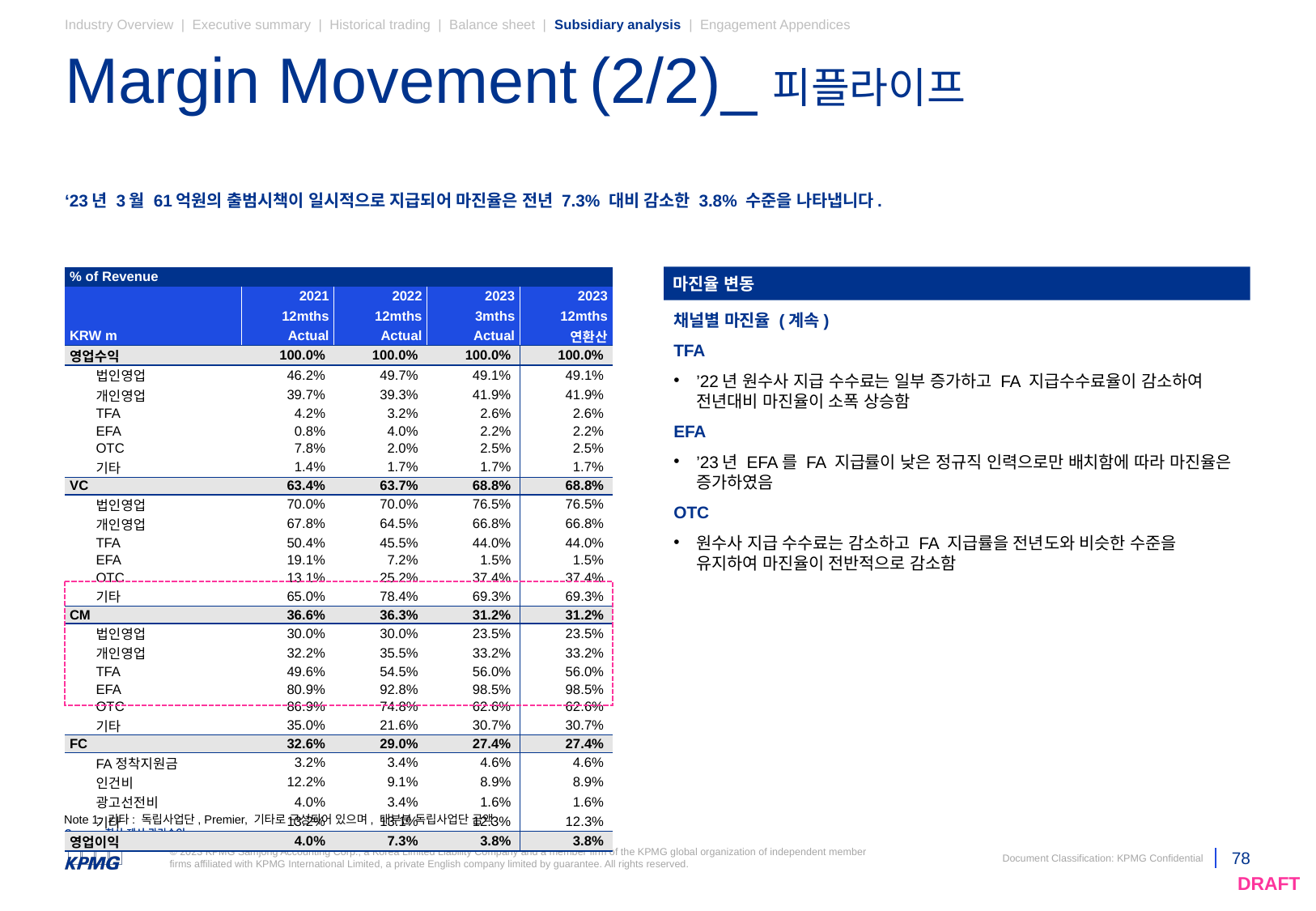

Industry Overview  |  Executive summary  |  Historical trading  |  Balance sheet  |  Subsidiary analysis  |  Engagement Appendices
# Margin Movement (2/2)_피플라이프
‘23년 3월 61억원의 출범시책이 일시적으로 지급되어 마진율은 전년 7.3% 대비 감소한 3.8% 수준을 나타냅니다.
마진율 변동
| % of Revenue |  |  |  |  |  |
| --- | --- | --- | --- | --- | --- |
|  |  | 2021 | 2022 | 2023 | 2023 |
|  |  | 12mths | 12mths | 3mths | 12mths |
| KRW m |  | Actual | Actual | Actual | 연환산 |
| 영업수익 |  | 100.0% | 100.0% | 100.0% | 100.0% |
|  | 법인영업 | 46.2% | 49.7% | 49.1% | 49.1% |
|  | 개인영업 | 39.7% | 39.3% | 41.9% | 41.9% |
|  | TFA | 4.2% | 3.2% | 2.6% | 2.6% |
|  | EFA | 0.8% | 4.0% | 2.2% | 2.2% |
|  | OTC | 7.8% | 2.0% | 2.5% | 2.5% |
|  | 기타 | 1.4% | 1.7% | 1.7% | 1.7% |
| VC |  | 63.4% | 63.7% | 68.8% | 68.8% |
|  | 법인영업 | 70.0% | 70.0% | 76.5% | 76.5% |
|  | 개인영업 | 67.8% | 64.5% | 66.8% | 66.8% |
|  | TFA | 50.4% | 45.5% | 44.0% | 44.0% |
|  | EFA | 19.1% | 7.2% | 1.5% | 1.5% |
|  | OTC | 13.1% | 25.2% | 37.4% | 37.4% |
|  | 기타 | 65.0% | 78.4% | 69.3% | 69.3% |
| CM |  | 36.6% | 36.3% | 31.2% | 31.2% |
|  | 법인영업 | 30.0% | 30.0% | 23.5% | 23.5% |
|  | 개인영업 | 32.2% | 35.5% | 33.2% | 33.2% |
|  | TFA | 49.6% | 54.5% | 56.0% | 56.0% |
|  | EFA | 80.9% | 92.8% | 98.5% | 98.5% |
|  | OTC | 86.9% | 74.8% | 62.6% | 62.6% |
|  | 기타 | 35.0% | 21.6% | 30.7% | 30.7% |
| FC |  | 32.6% | 29.0% | 27.4% | 27.4% |
|  | FA정착지원금 | 3.2% | 3.4% | 4.6% | 4.6% |
|  | 인건비 | 12.2% | 9.1% | 8.9% | 8.9% |
|  | 광고선전비 | 4.0% | 3.4% | 1.6% | 1.6% |
|  | 기타 | 13.2% | 13.1% | 12.3% | 12.3% |
| 영업이익 |  | 4.0% | 7.3% | 3.8% | 3.8% |
채널별 마진율 (계속)
TFA
’22년 원수사 지급 수수료는 일부 증가하고 FA 지급수수료율이 감소하여 전년대비 마진율이 소폭 상승함
EFA
’23년 EFA를 FA 지급률이 낮은 정규직 인력으로만 배치함에 따라 마진율은 증가하였음
OTC
원수사 지급 수수료는 감소하고 FA 지급률을 전년도와 비슷한 수준을 유지하여 마진율이 전반적으로 감소함

Note 1: 기타: 독립사업단, Premier, 기타로 구성되어 있으며, 대부분 독립사업단 금액
Source: 회사 제시 관리손익
Source: 회사 제시 관리손익